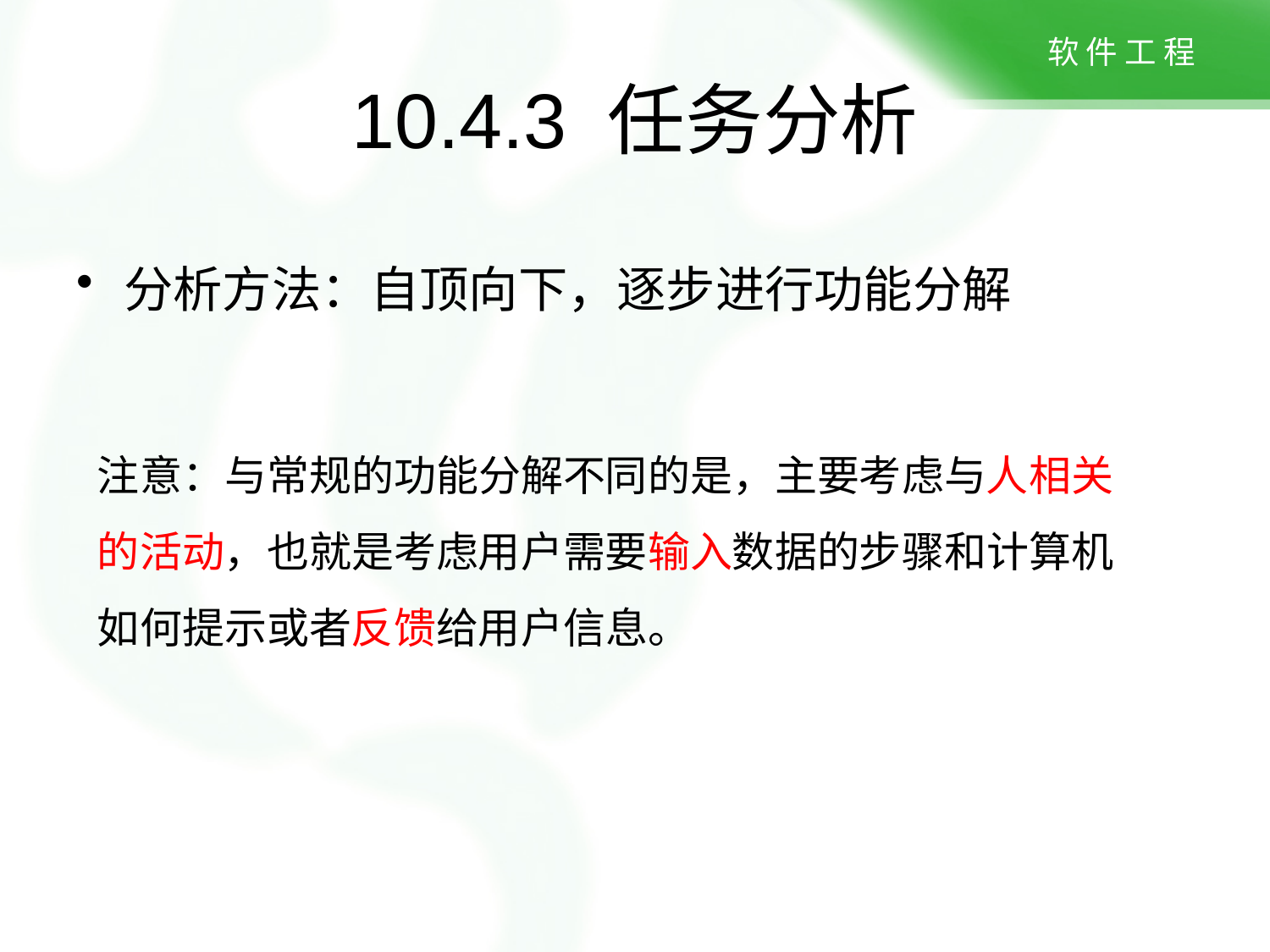

# 10.4.3 任务分析
分析方法：自顶向下，逐步进行功能分解
注意：与常规的功能分解不同的是，主要考虑与人相关的活动，也就是考虑用户需要输入数据的步骤和计算机如何提示或者反馈给用户信息。